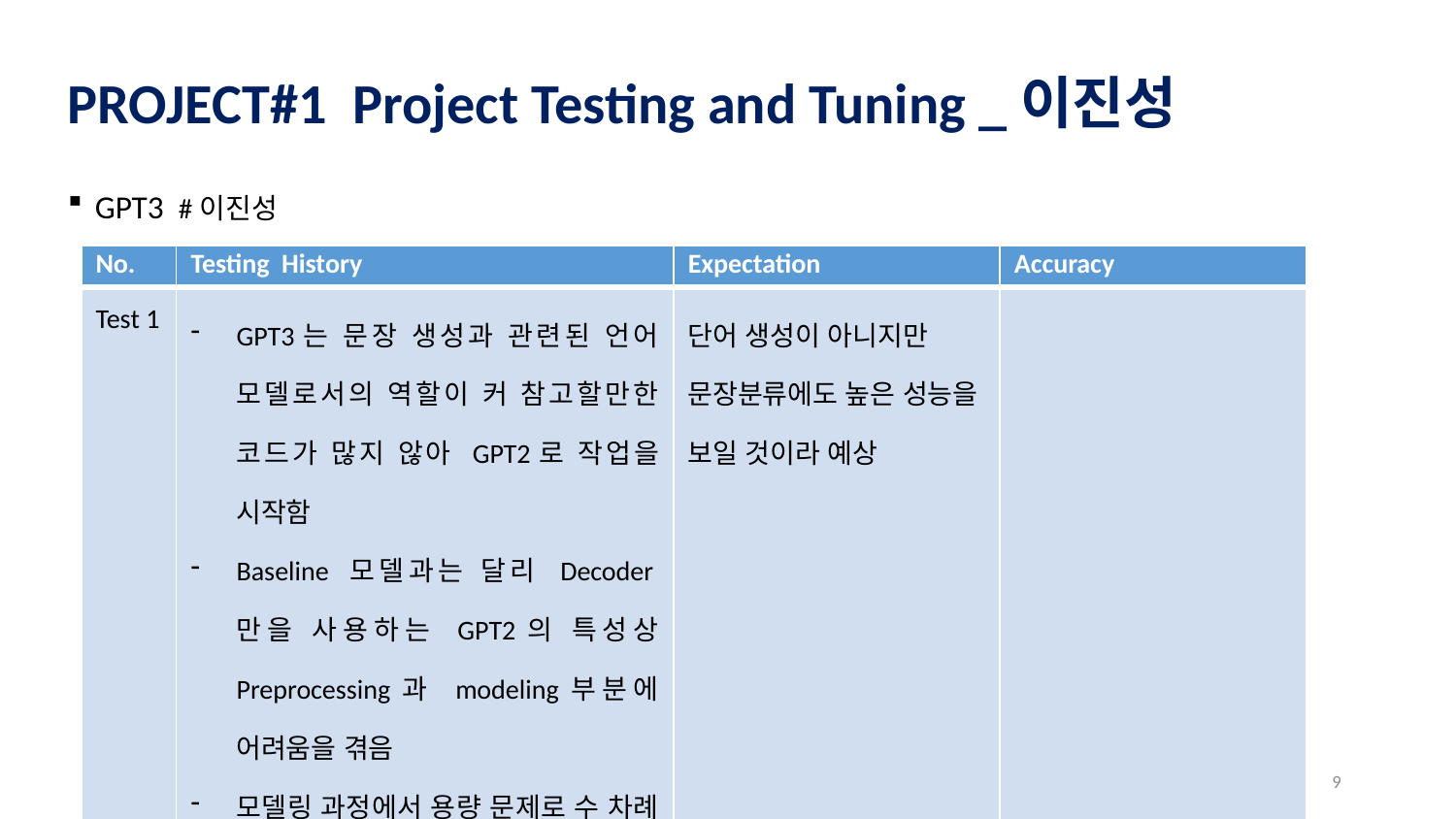

PROJECT#1  Project Testing and Tuning _이진성
GPT3  #이진성

| No. | Testing History | Expectation | Accuracy |
| --- | --- | --- | --- |
| Test 1 | GPT3는 문장 생성과 관련된 언어 모델로서의 역할이 커 참고할만한 코드가 많지 않아 GPT2로 작업을 시작함 Baseline 모델과는 달리 Decoder만을 사용하는 GPT2의 특성상 Preprocessing과 modeling부분에 어려움을 겪음 모델링 과정에서 용량 문제로 수 차례 중단되어 시도를 멈춤 | 단어 생성이 아니지만 문장분류에도 높은 성능을 보일 것이라 예상 |  |
9